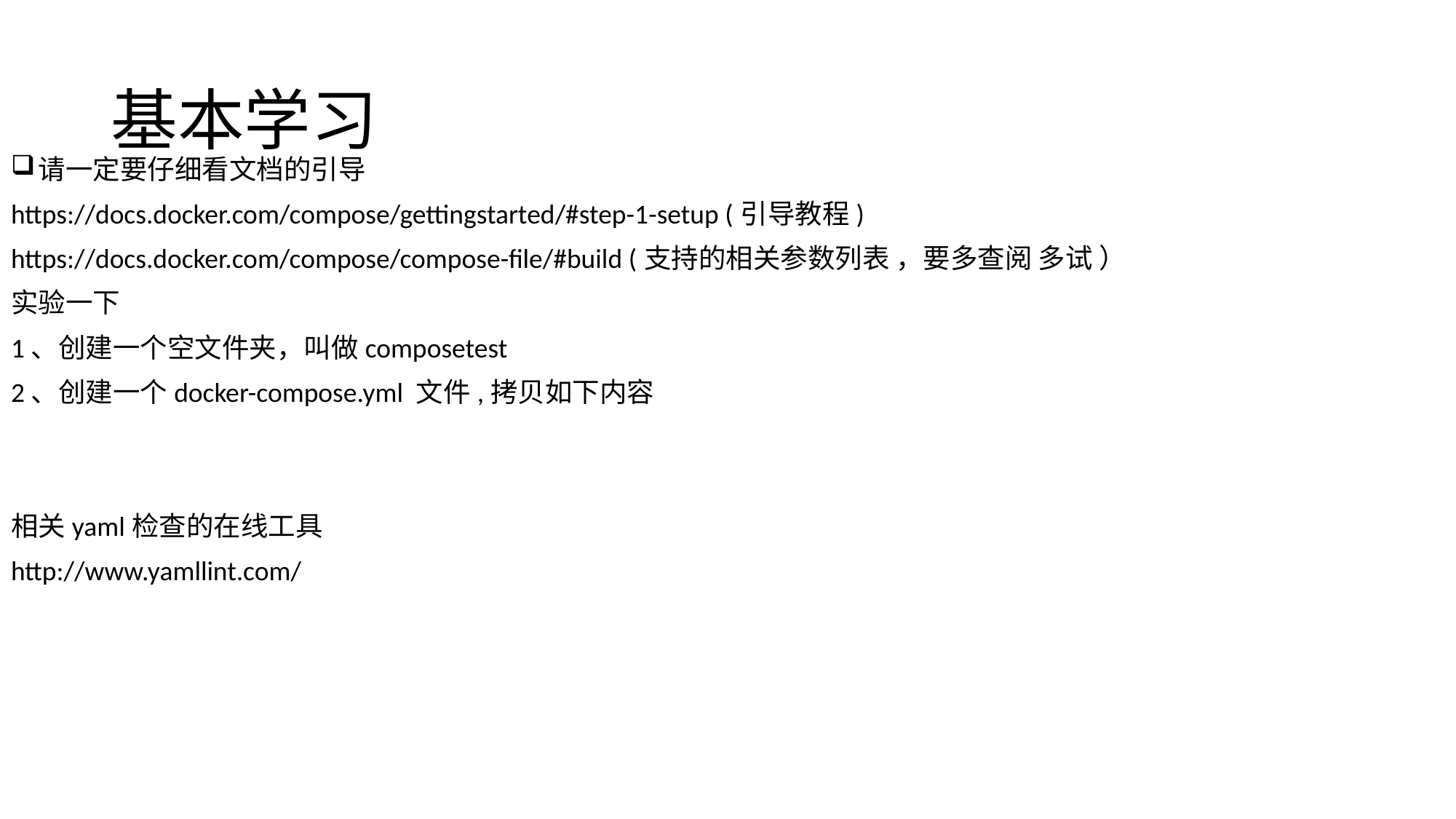

# 基本学习
请一定要仔细看文档的引导
https://docs.docker.com/compose/gettingstarted/#step-1-setup (引导教程)
https://docs.docker.com/compose/compose-file/#build (支持的相关参数列表 ，要多查阅 多试 ）
实验一下
1、创建一个空文件夹，叫做composetest
2、创建一个docker-compose.yml 文件,拷贝如下内容

相关yaml检查的在线工具
http://www.yamllint.com/